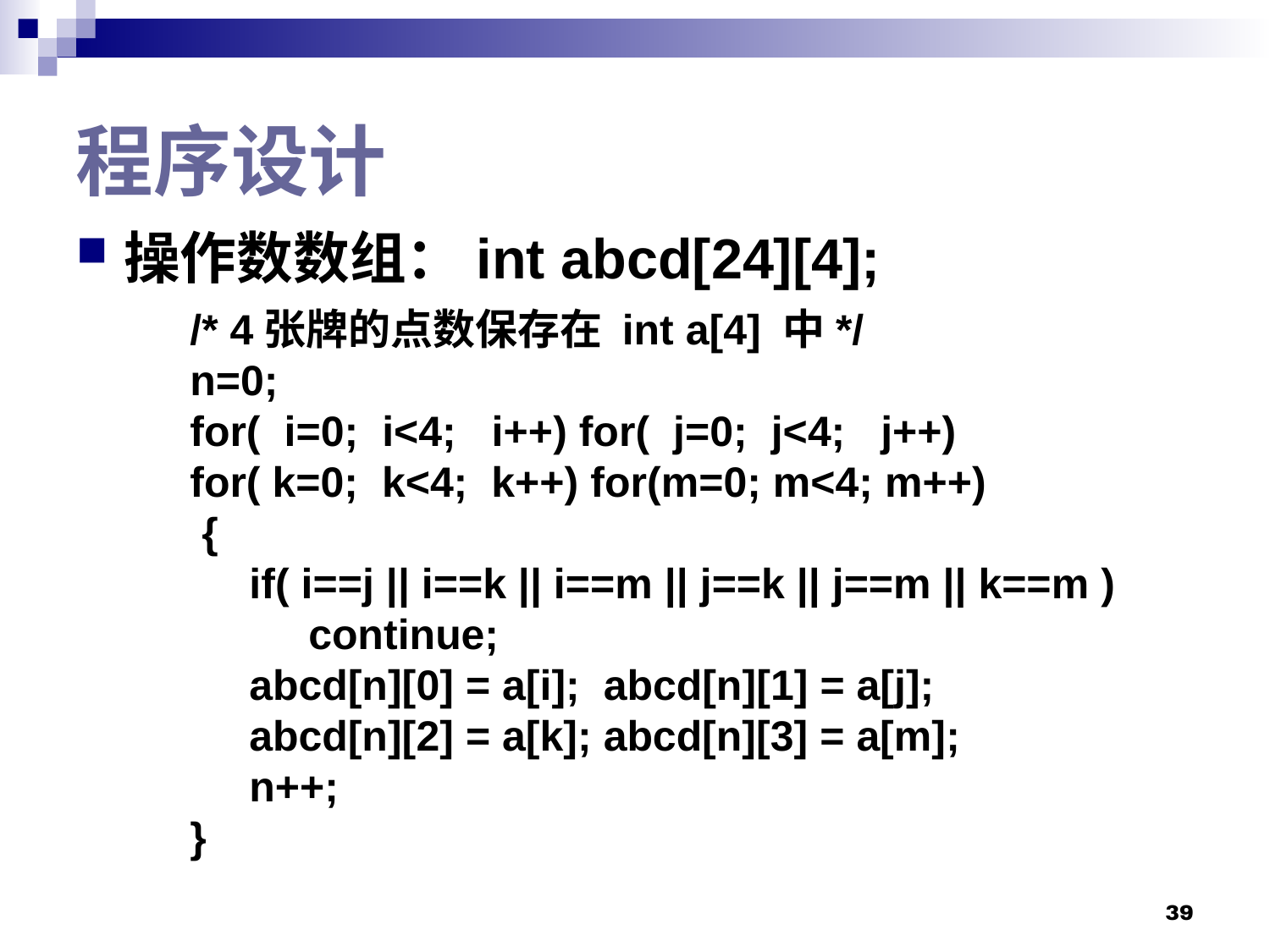

# 程序设计
操作数数组：int abcd[24][4];

/* 4张牌的点数保存在 int a[4] 中*/
n=0;
for(  i=0;  i<4;   i++) for(  j=0;  j<4;   j++)
for( k=0;  k<4;  k++) for(m=0; m<4; m++)
 {
     if( i==j || i==k || i==m || j==k || j==m || k==m )
          continue;
     abcd[n][0] = a[i];  abcd[n][1] = a[j];
     abcd[n][2] = a[k]; abcd[n][3] = a[m];
     n++;
}
39